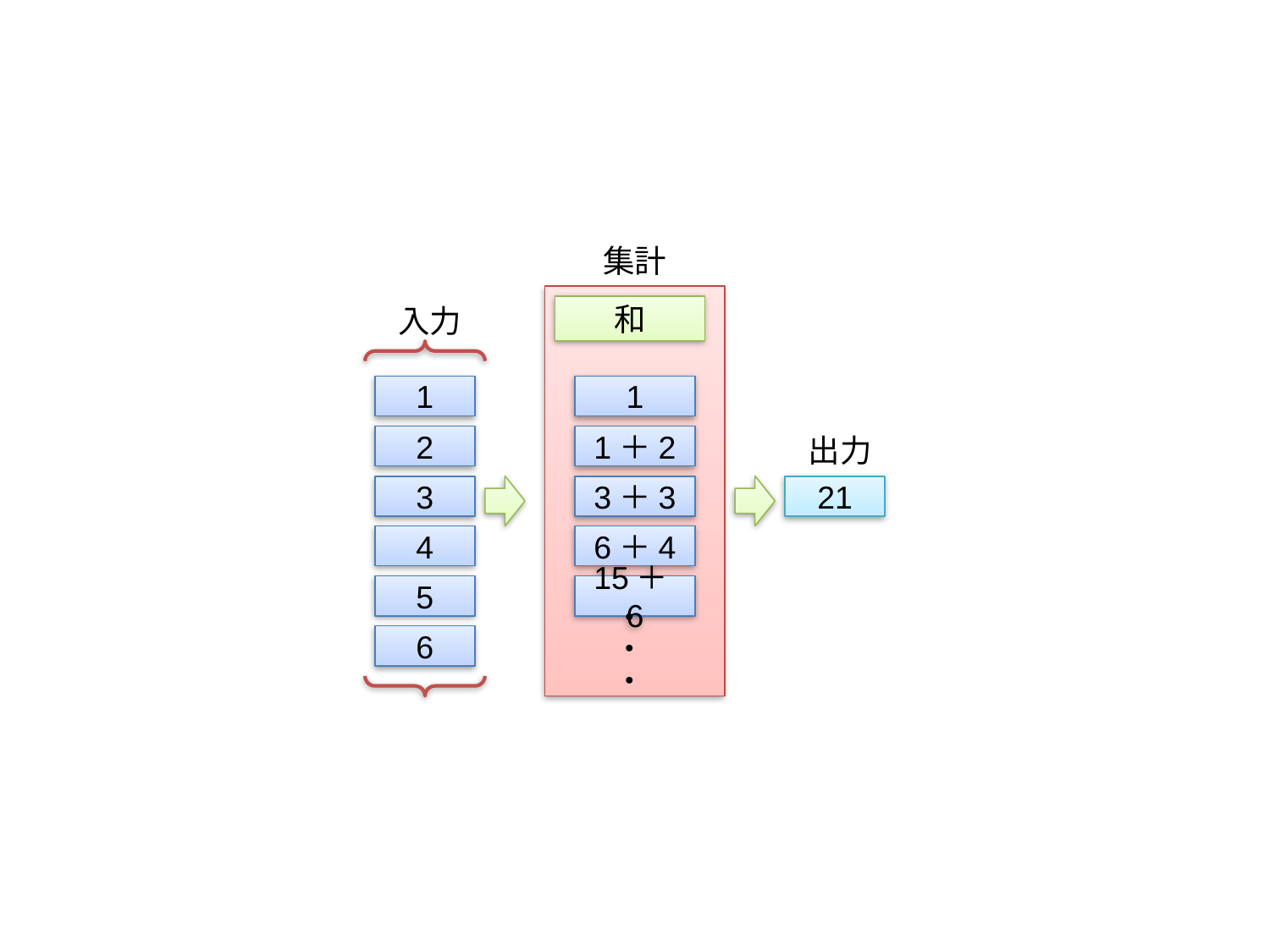

集計

入力
和
1
1
出力
2
1＋2

3
3＋3
21
4
6＋4
5
15＋6
・・・
6